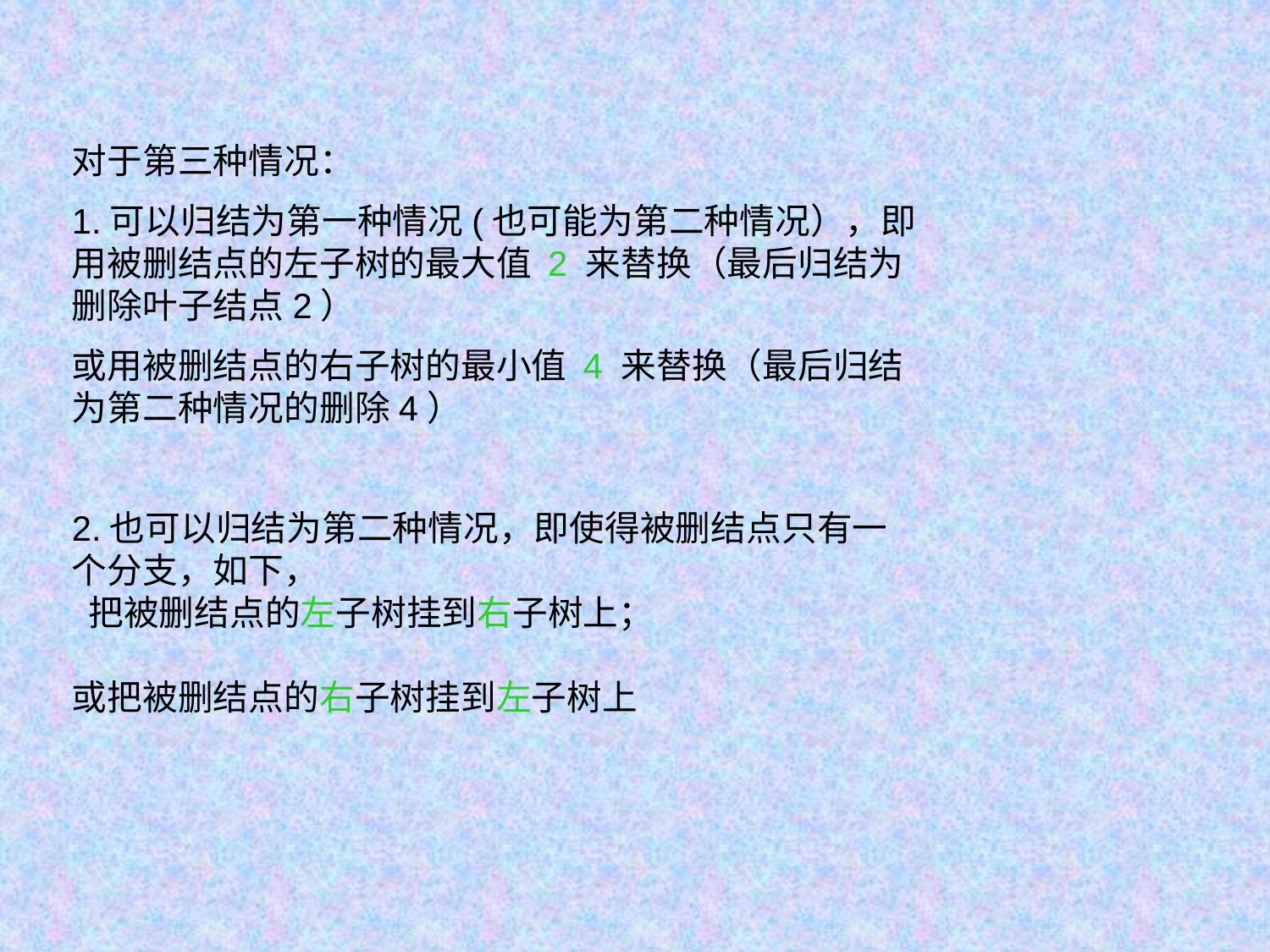

对于第三种情况：
1.可以归结为第一种情况(也可能为第二种情况），即用被删结点的左子树的最大值 2 来替换（最后归结为删除叶子结点2）
或用被删结点的右子树的最小值 4 来替换（最后归结为第二种情况的删除4）
2.也可以归结为第二种情况，即使得被删结点只有一   个分支，如下，
 把被删结点的左子树挂到右子树上；

或把被删结点的右子树挂到左子树上